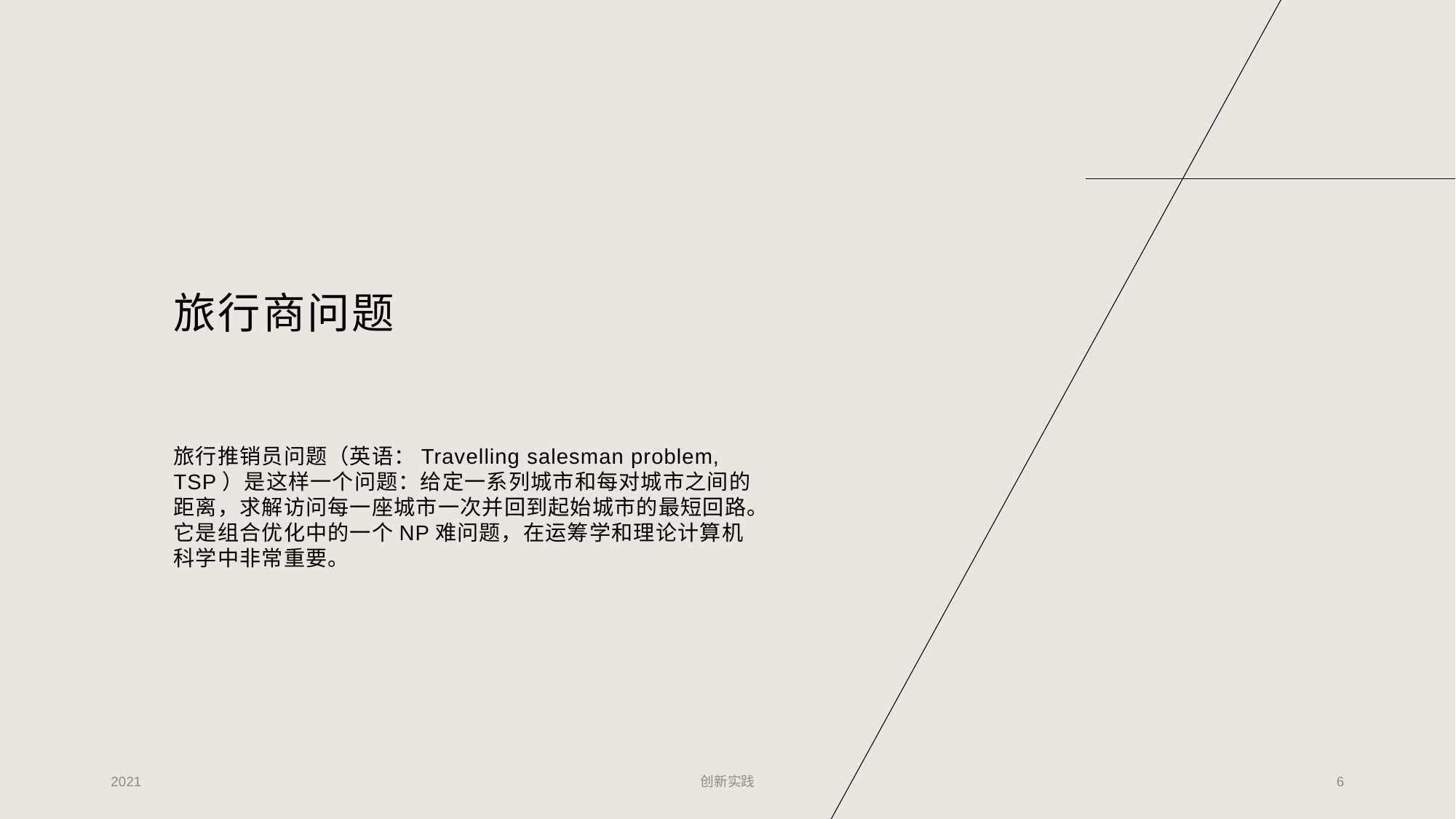

# 旅行商问题
旅行推销员问题（英语：Travelling salesman problem, TSP）是这样一个问题：给定一系列城市和每对城市之间的距离，求解访问每一座城市一次并回到起始城市的最短回路。它是组合优化中的一个NP难问题，在运筹学和理论计算机科学中非常重要。
2021
创新实践
6